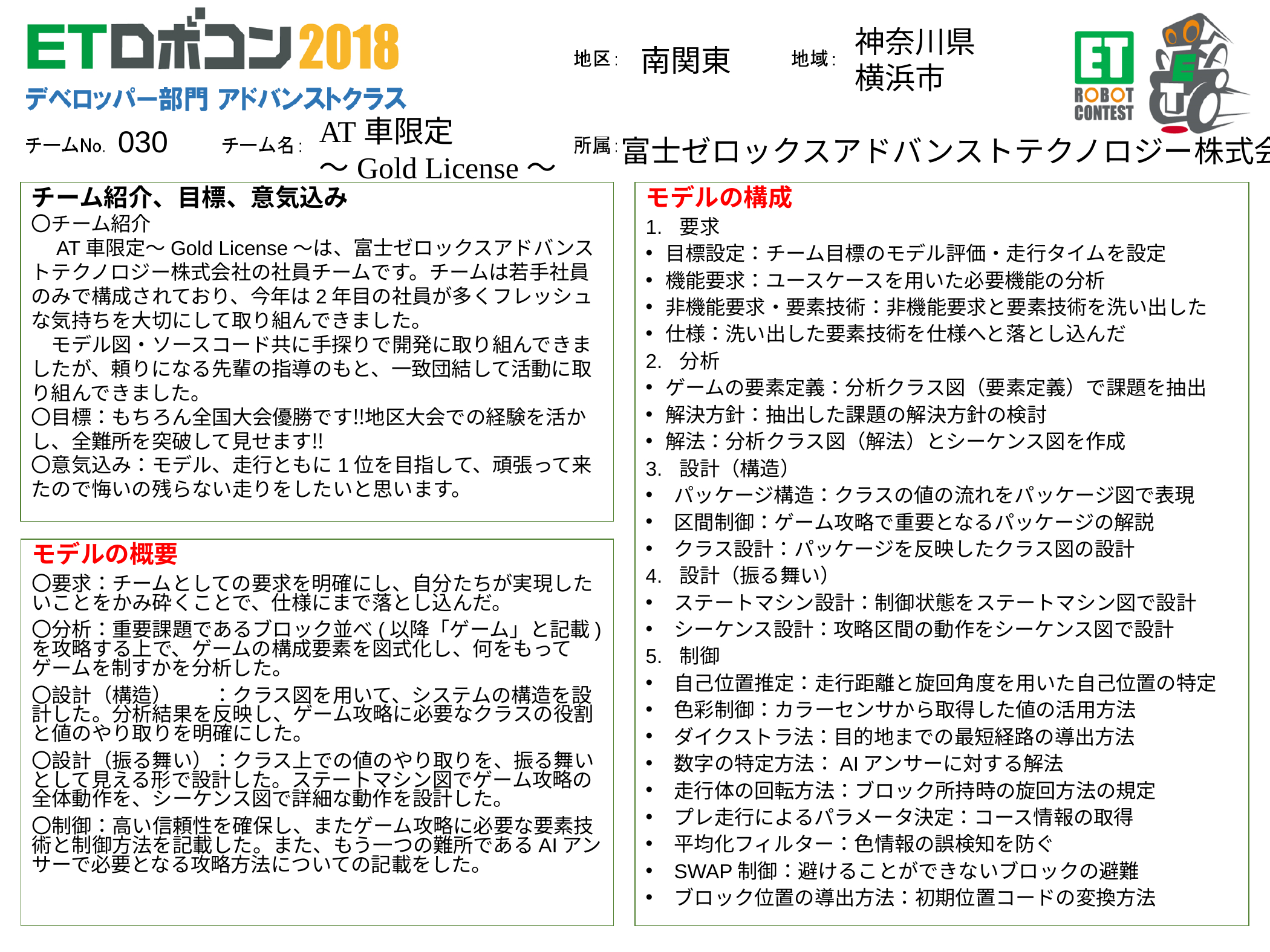

神奈川県横浜市
南関東

030
富士ゼロックスアドバンストテクノロジー株式会社
AT車限定
～Gold License～
チーム紹介、目標、意気込み
〇チーム紹介
　AT車限定～Gold License～は、富士ゼロックスアドバンストテクノロジー株式会社の社員チームです。チームは若手社員のみで構成されており、今年は2年目の社員が多くフレッシュな気持ちを大切にして取り組んできました。
　モデル図・ソースコード共に手探りで開発に取り組んできましたが、頼りになる先輩の指導のもと、一致団結して活動に取り組んできました。
〇目標：もちろん全国大会優勝です‼地区大会での経験を活かし、全難所を突破して見せます‼
〇意気込み：モデル、走行ともに1位を目指して、頑張って来たので悔いの残らない走りをしたいと思います。
モデルの構成
要求
目標設定：チーム目標のモデル評価・走行タイムを設定
機能要求：ユースケースを用いた必要機能の分析
非機能要求・要素技術：非機能要求と要素技術を洗い出した
仕様：洗い出した要素技術を仕様へと落とし込んだ
分析
ゲームの要素定義：分析クラス図（要素定義）で課題を抽出
解決方針：抽出した課題の解決方針の検討
解法：分析クラス図（解法）とシーケンス図を作成
設計（構造）
パッケージ構造：クラスの値の流れをパッケージ図で表現
区間制御：ゲーム攻略で重要となるパッケージの解説
クラス設計：パッケージを反映したクラス図の設計
設計（振る舞い）
ステートマシン設計：制御状態をステートマシン図で設計
シーケンス設計：攻略区間の動作をシーケンス図で設計
制御
自己位置推定：走行距離と旋回角度を用いた自己位置の特定
色彩制御：カラーセンサから取得した値の活用方法
ダイクストラ法：目的地までの最短経路の導出方法
数字の特定方法：AIアンサーに対する解法
走行体の回転方法：ブロック所持時の旋回方法の規定
プレ走行によるパラメータ決定：コース情報の取得
平均化フィルター：色情報の誤検知を防ぐ
SWAP制御：避けることができないブロックの避難
ブロック位置の導出方法：初期位置コードの変換方法
モデルの概要
〇要求：チームとしての要求を明確にし、自分たちが実現したいことをかみ砕くことで、仕様にまで落とし込んだ。
〇分析：重要課題であるブロック並べ(以降「ゲーム」と記載)を攻略する上で、ゲームの構成要素を図式化し、何をもってゲームを制すかを分析した。
〇設計（構造）　　：クラス図を用いて、システムの構造を設計した。分析結果を反映し、ゲーム攻略に必要なクラスの役割と値のやり取りを明確にした。
〇設計（振る舞い）：クラス上での値のやり取りを、振る舞いとして見える形で設計した。ステートマシン図でゲーム攻略の全体動作を、シーケンス図で詳細な動作を設計した。
〇制御：高い信頼性を確保し、またゲーム攻略に必要な要素技術と制御方法を記載した。また、もう一つの難所であるAIアンサーで必要となる攻略方法についての記載をした。